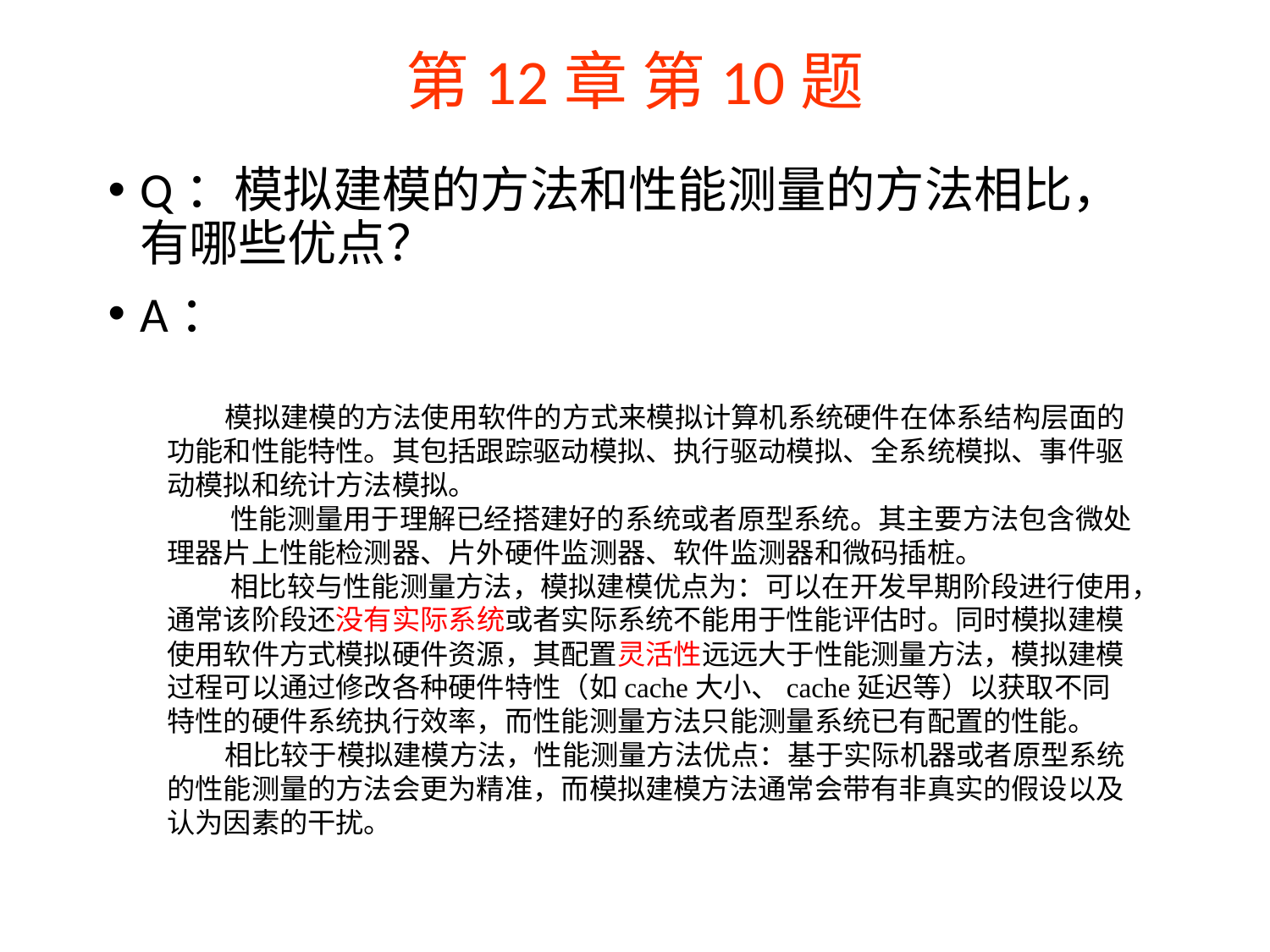

# 第12章 第10题
Q：模拟建模的方法和性能测量的方法相比，有哪些优点？
A：
        模拟建模的方法使用软件的方式来模拟计算机系统硬件在体系结构层面的功能和性能特性。其包括跟踪驱动模拟、执行驱动模拟、全系统模拟、事件驱动模拟和统计方法模拟。
         性能测量用于理解已经搭建好的系统或者原型系统。其主要方法包含微处理器片上性能检测器、片外硬件监测器、软件监测器和微码插桩。
         相比较与性能测量方法，模拟建模优点为：可以在开发早期阶段进行使用，通常该阶段还没有实际系统或者实际系统不能用于性能评估时。同时模拟建模使用软件方式模拟硬件资源，其配置灵活性远远大于性能测量方法，模拟建模过程可以通过修改各种硬件特性（如cache大小、cache延迟等）以获取不同特性的硬件系统执行效率，而性能测量方法只能测量系统已有配置的性能。
        相比较于模拟建模方法，性能测量方法优点：基于实际机器或者原型系统的性能测量的方法会更为精准，而模拟建模方法通常会带有非真实的假设以及认为因素的干扰。